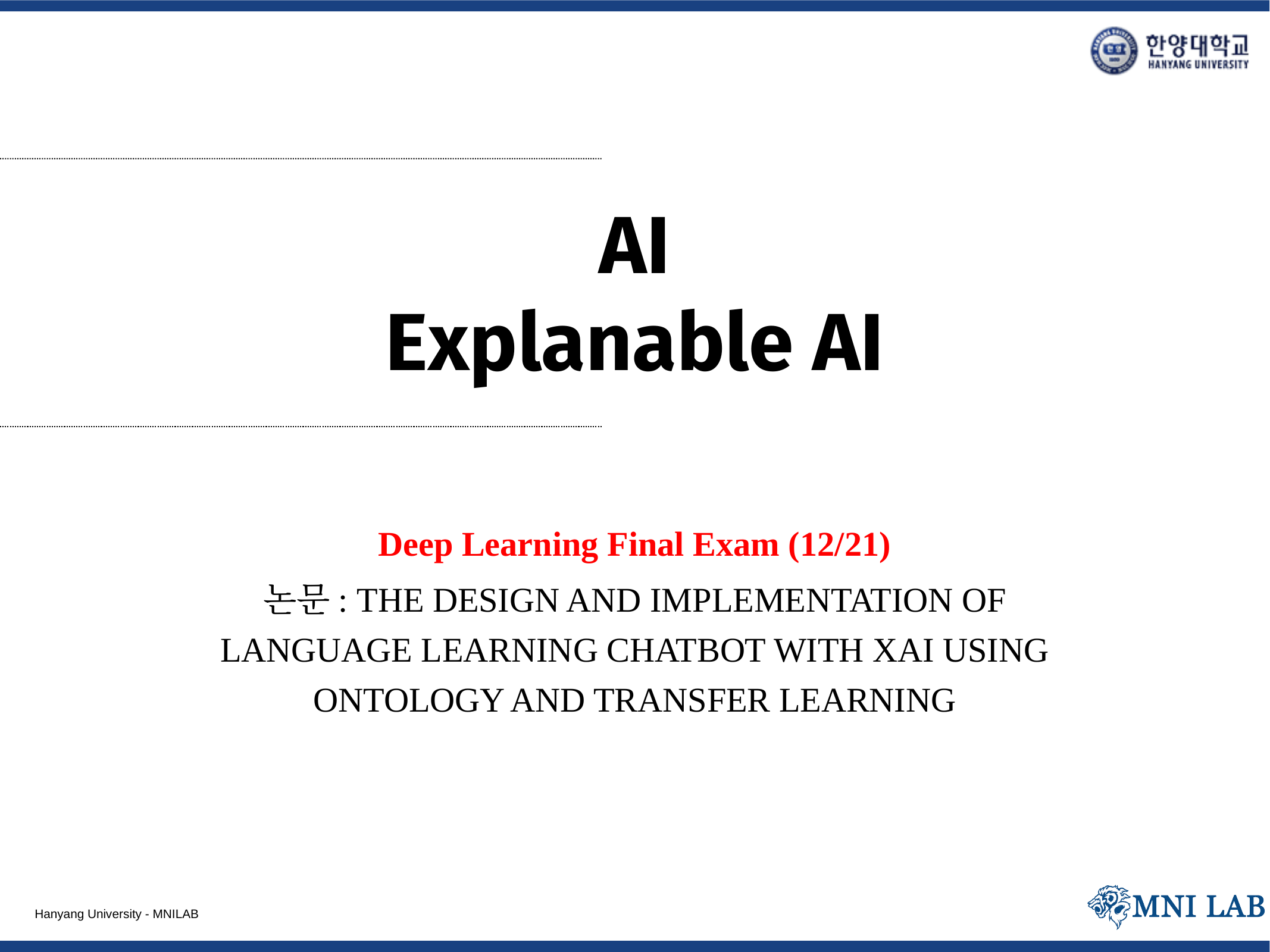

# AI Explanable AI
Deep Learning Final Exam (12/21)
논문: THE DESIGN AND IMPLEMENTATION OF LANGUAGE LEARNING CHATBOT WITH XAI USING ONTOLOGY AND TRANSFER LEARNING